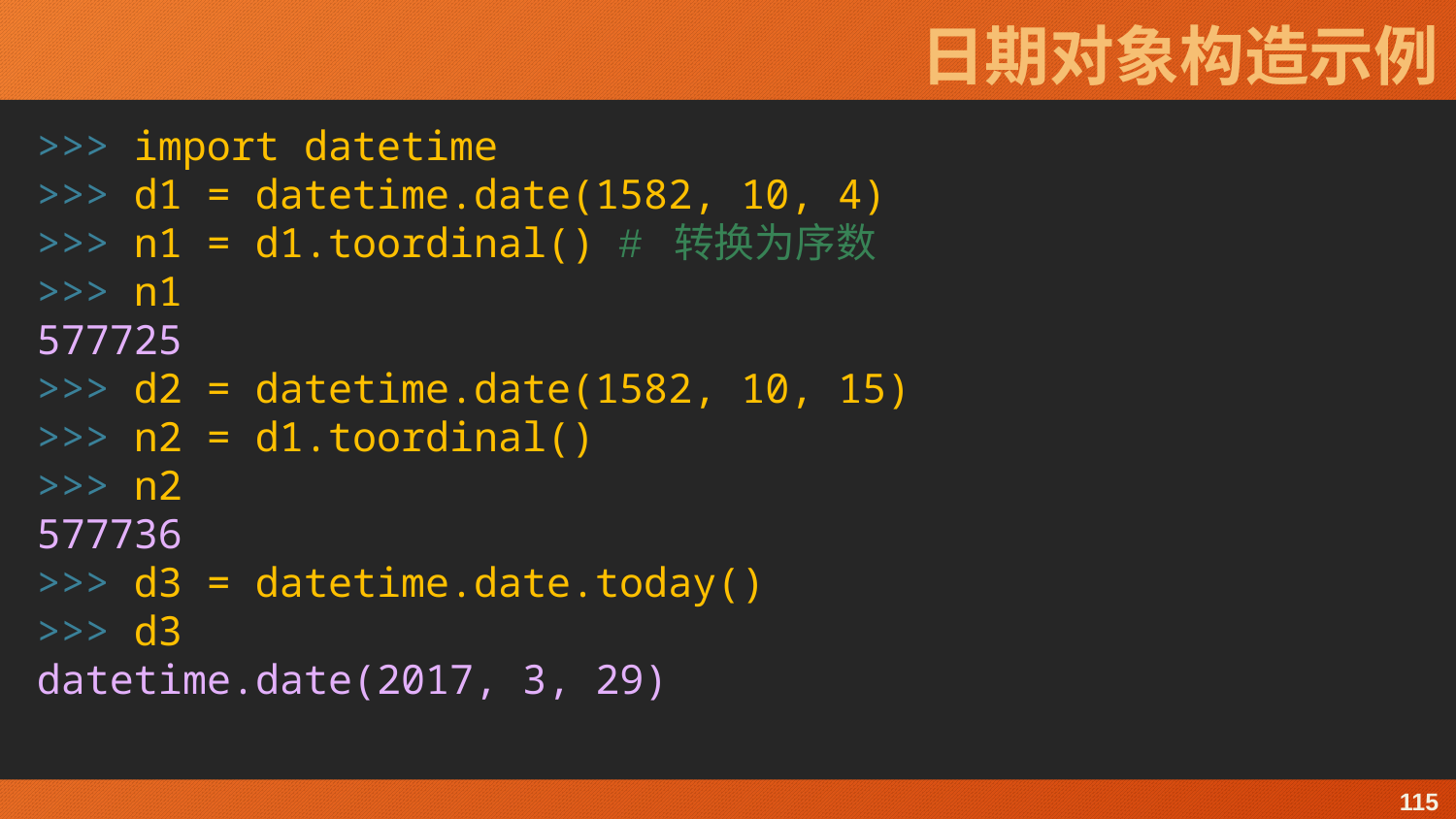

# 日期对象构造示例
>>> import datetime
>>> d1 = datetime.date(1582, 10, 4)
>>> n1 = d1.toordinal()	#  转换为序数
>>> n1
577725
>>> d2 = datetime.date(1582, 10, 15)
>>> n2 = d1.toordinal()
>>> n2
577736
>>> d3 = datetime.date.today()
>>> d3
datetime.date(2017, 3, 29)
115